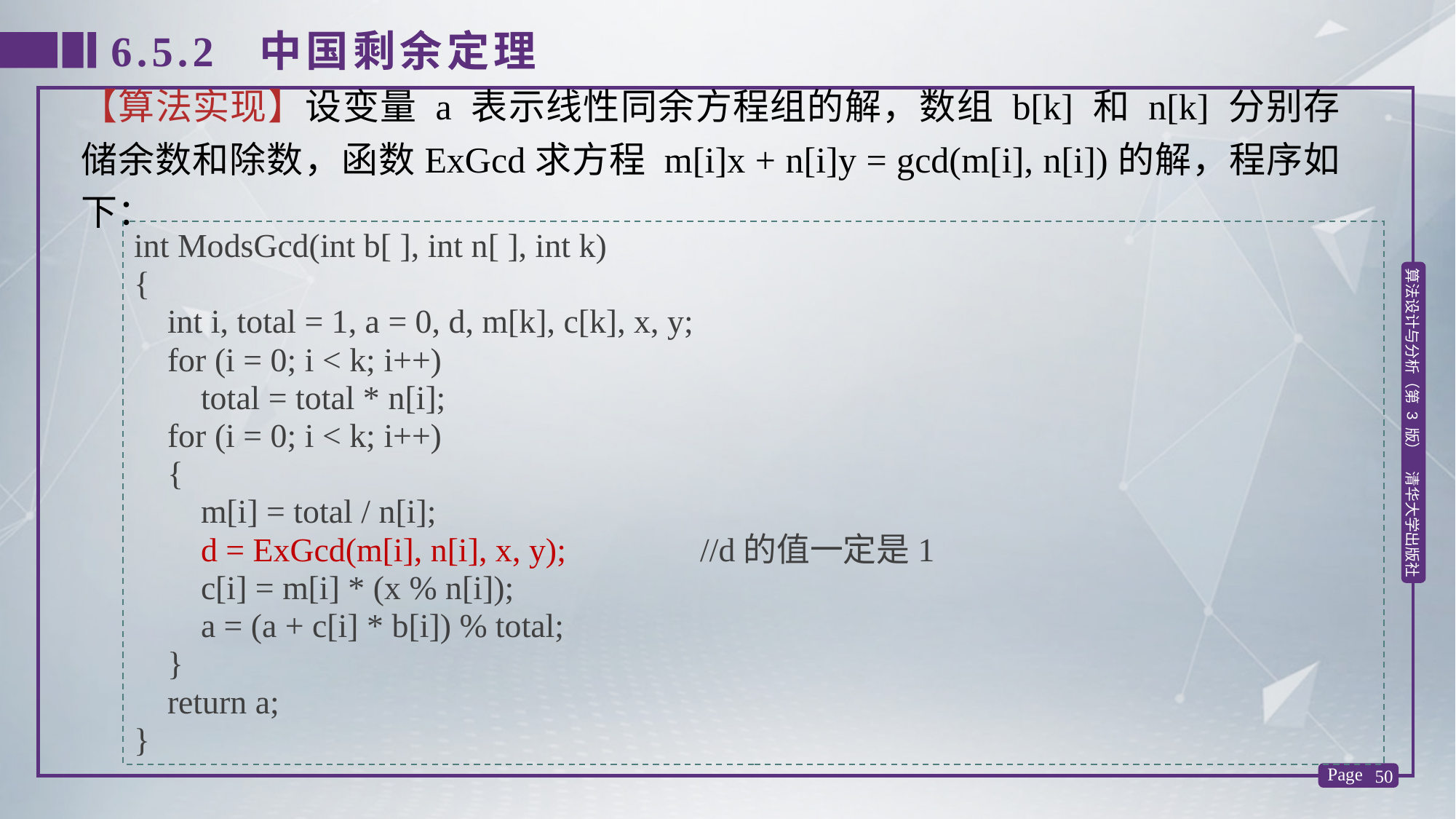

6.5.2  中国剩余定理
【算法实现】设变量 a 表示线性同余方程组的解，数组 b[k] 和 n[k] 分别存储余数和除数，函数ExGcd求方程 m[i]x + n[i]y = gcd(m[i], n[i])的解，程序如下：
int ModsGcd(int b[ ], int n[ ], int k)
{
    int i, total = 1, a = 0, d, m[k], c[k], x, y;
    for (i = 0; i < k; i++)
        total = total * n[i];
    for (i = 0; i < k; i++)
    {
        m[i] = total / n[i];
        d = ExGcd(m[i], n[i], x, y);                //d的值一定是1
        c[i] = m[i] * (x % n[i]);
        a = (a + c[i] * b[i]) % total;
    }
    return a;
}